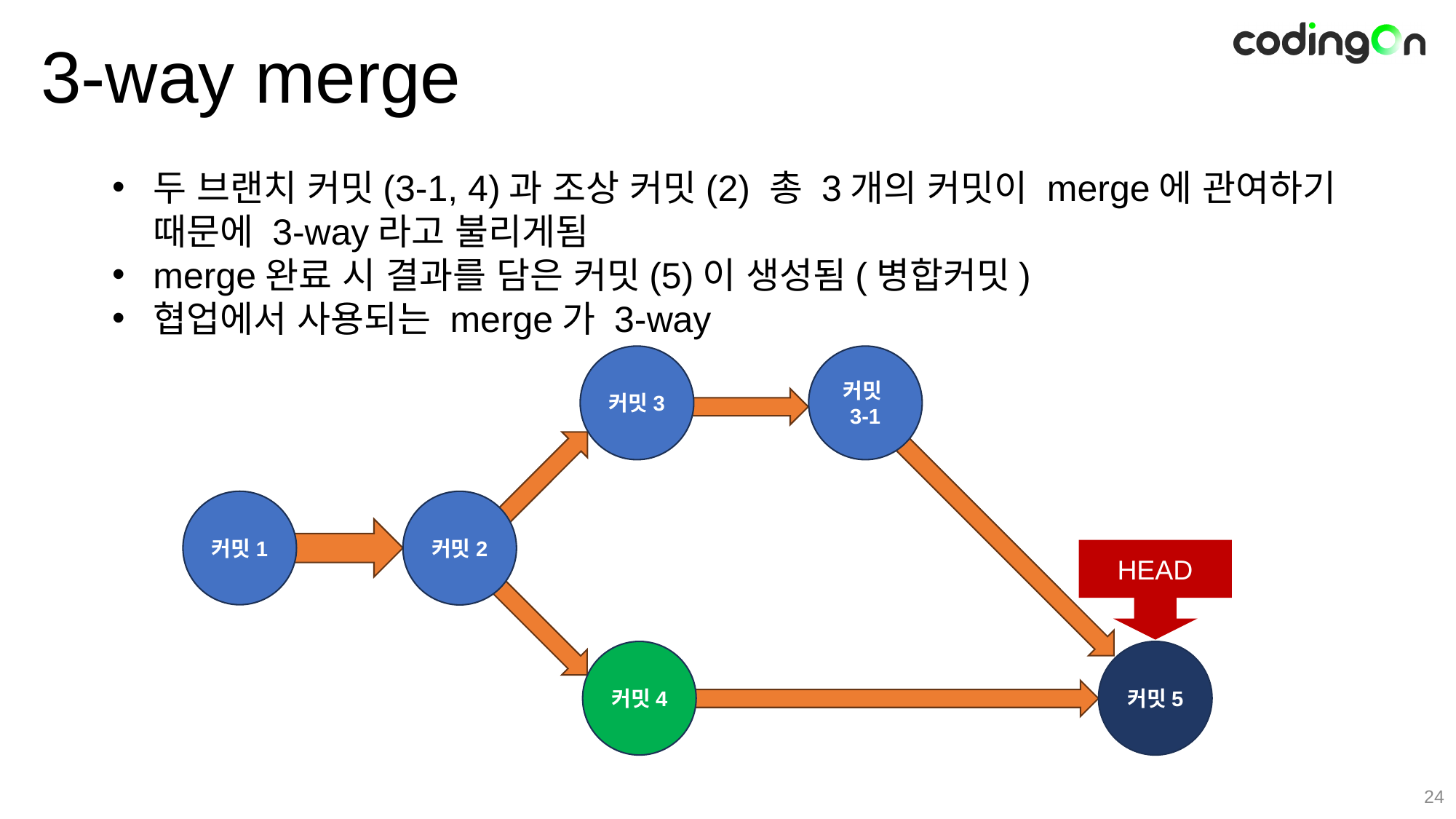

# 3-way merge
두 브랜치 커밋(3-1, 4)과 조상 커밋(2) 총 3개의 커밋이 merge에 관여하기
때문에 3-way라고 불리게됨
merge완료 시 결과를 담은 커밋(5)이 생성됨(병합커밋)
협업에서 사용되는 merge가 3-way
커밋3
커밋3-1

커밋1
커밋2

HEAD

커밋4
커밋5
24